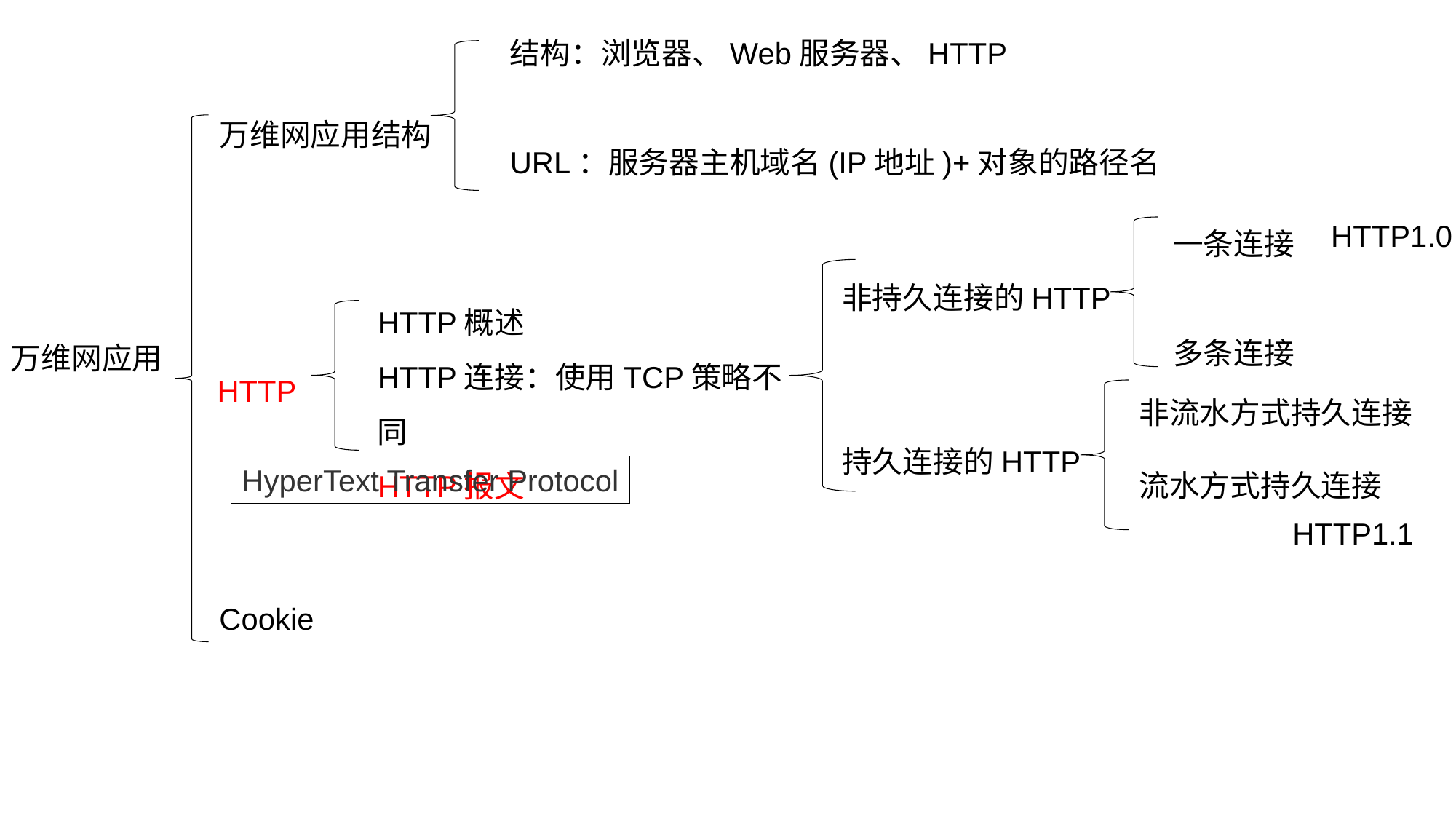

结构：浏览器、Web服务器、HTTP

URL：服务器主机域名(IP地址)+对象的路径名

万维网应用结构

一条连接

多条连接
HTTP1.0

非持久连接的HTTP

持久连接的HTTP

HTTP概述
HTTP连接：使用TCP策略不同
HTTP报文

万维网应用
HTTP

非流水方式持久连接

流水方式持久连接
HyperText Transfer Protocol
HTTP1.1
Cookie